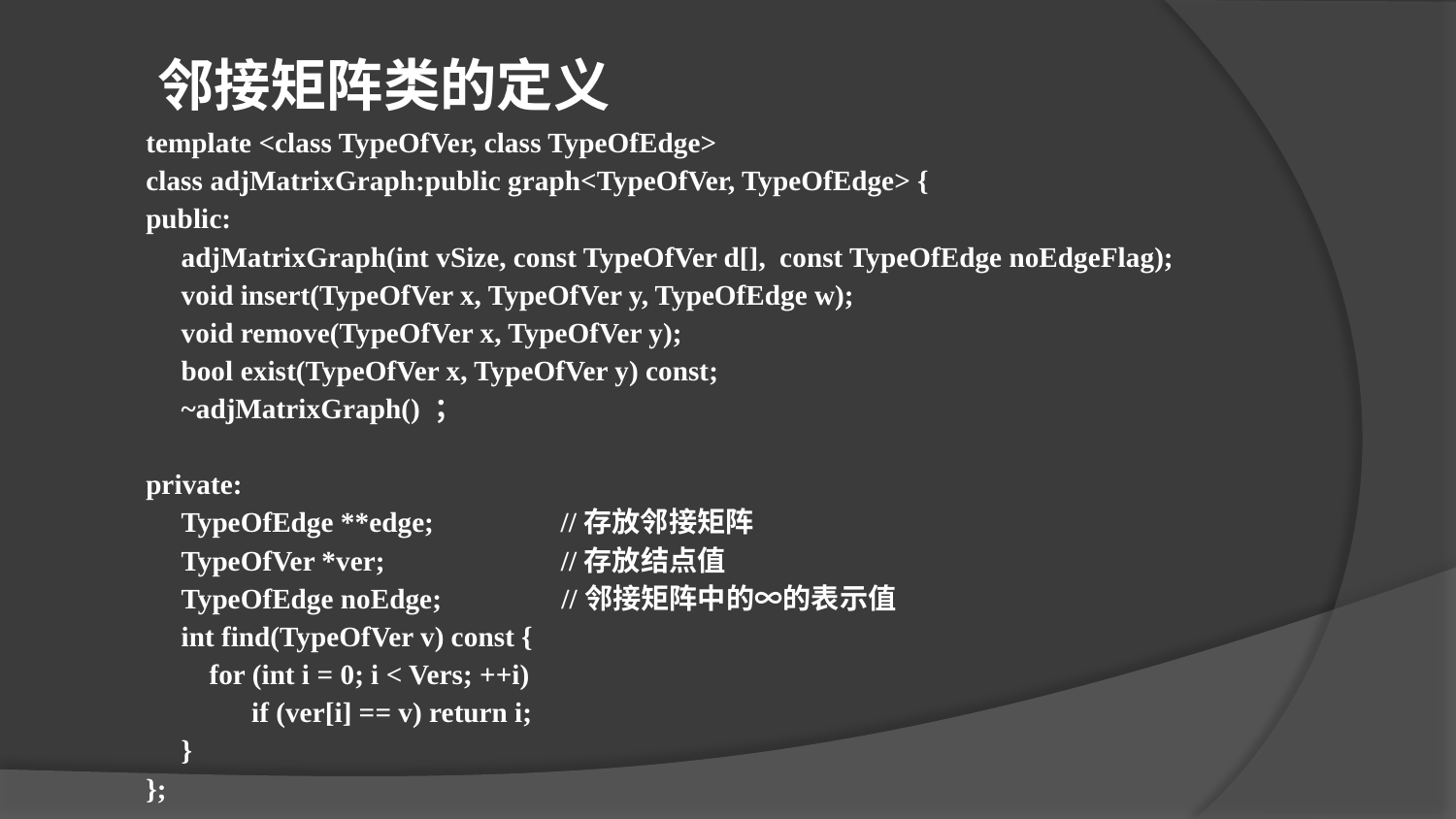

邻接矩阵类的定义
template <class TypeOfVer, class TypeOfEdge>
class adjMatrixGraph:public graph<TypeOfVer, TypeOfEdge> {
public:
     adjMatrixGraph(int vSize, const TypeOfVer d[],  const TypeOfEdge noEdgeFlag);
     void insert(TypeOfVer x, TypeOfVer y, TypeOfEdge w);
     void remove(TypeOfVer x, TypeOfVer y);
     bool exist(TypeOfVer x, TypeOfVer y) const;
     ~adjMatrixGraph() ；

private:
     TypeOfEdge **edge;                  //存放邻接矩阵
     TypeOfVer *ver;                         //存放结点值
     TypeOfEdge noEdge;                 //邻接矩阵中的∞的表示值
     int find(TypeOfVer v) const {
         for (int i = 0; i < Vers; ++i)
               if (ver[i] == v) return i;
     }
};